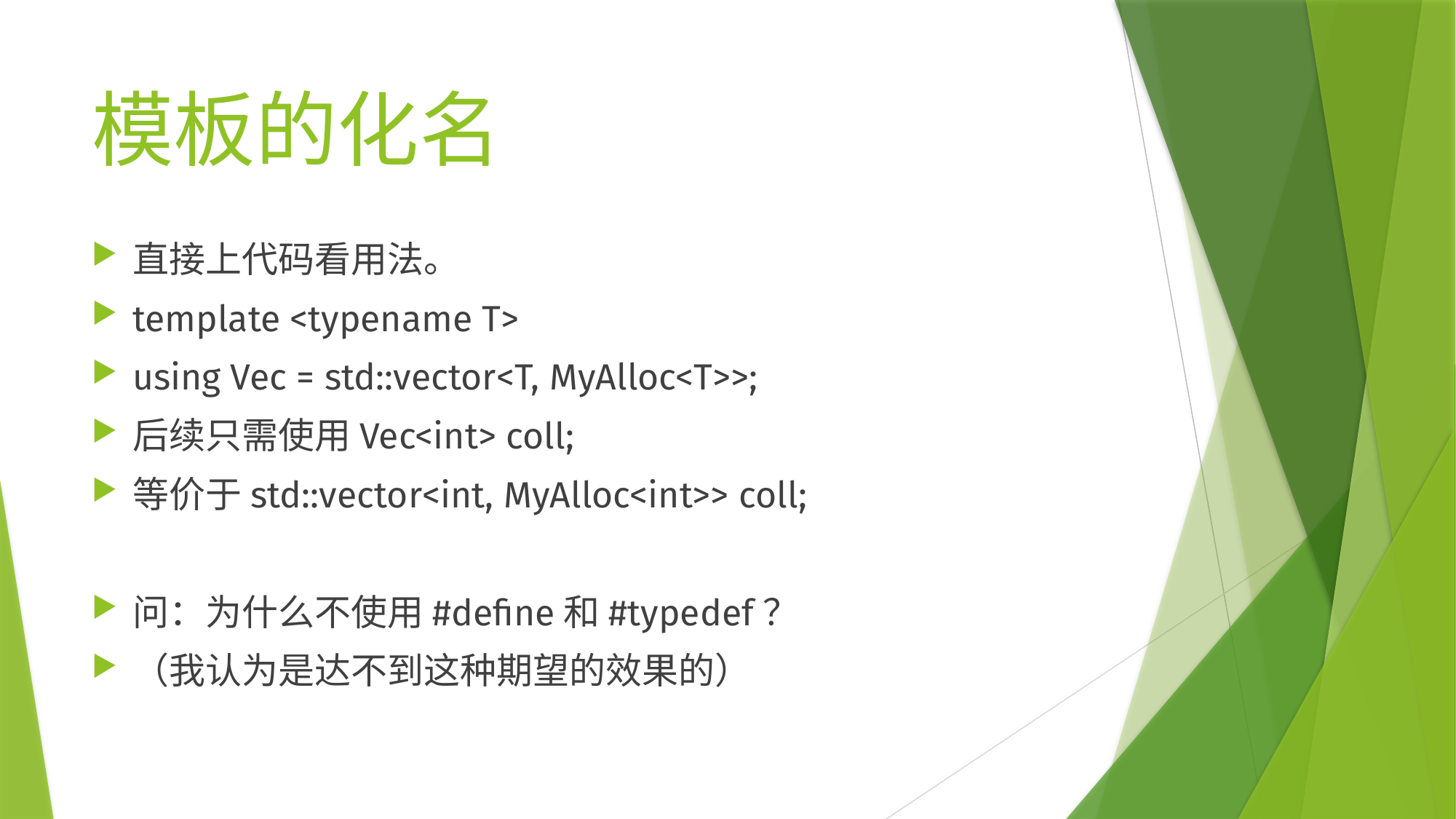

# 模板的化名
直接上代码看用法。
template <typename T>
using Vec = std::vector<T, MyAlloc<T>>;
后续只需使用Vec<int> coll;
等价于std::vector<int, MyAlloc<int>> coll;

问：为什么不使用#define和#typedef？
（我认为是达不到这种期望的效果的）